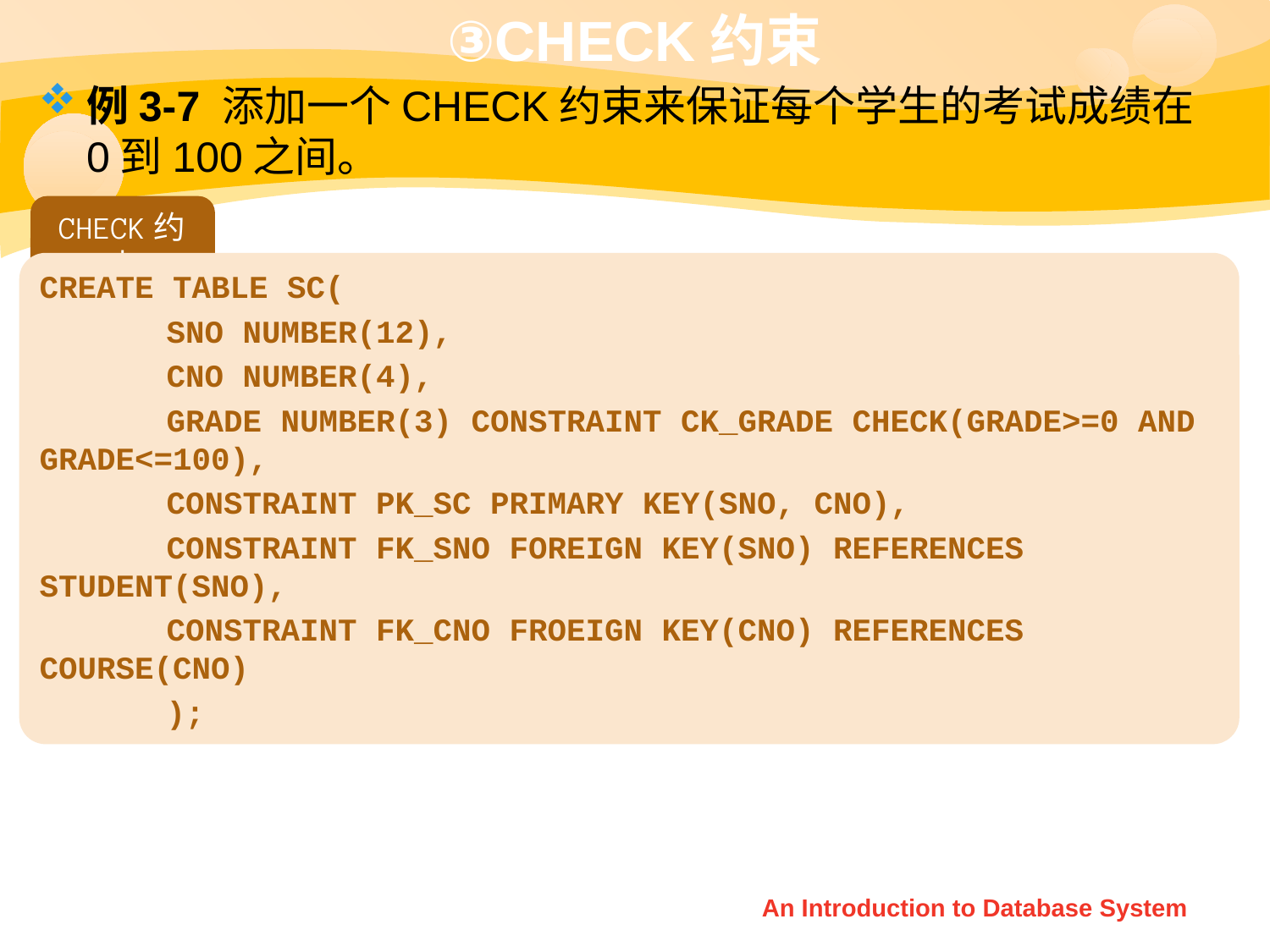

# ③CHECK约束
例3-7 添加一个CHECK约束来保证每个学生的考试成绩在0到100之间。
CHECK约束
CREATE TABLE SC(
	SNO NUMBER(12),
	CNO NUMBER(4),
	GRADE NUMBER(3) CONSTRAINT CK_GRADE CHECK(GRADE>=0 AND GRADE<=100),
	CONSTRAINT PK_SC PRIMARY KEY(SNO, CNO),
	CONSTRAINT FK_SNO FOREIGN KEY(SNO) REFERENCES STUDENT(SNO),
	CONSTRAINT FK_CNO FROEIGN KEY(CNO) REFERENCES COURSE(CNO)
	);
An Introduction to Database System